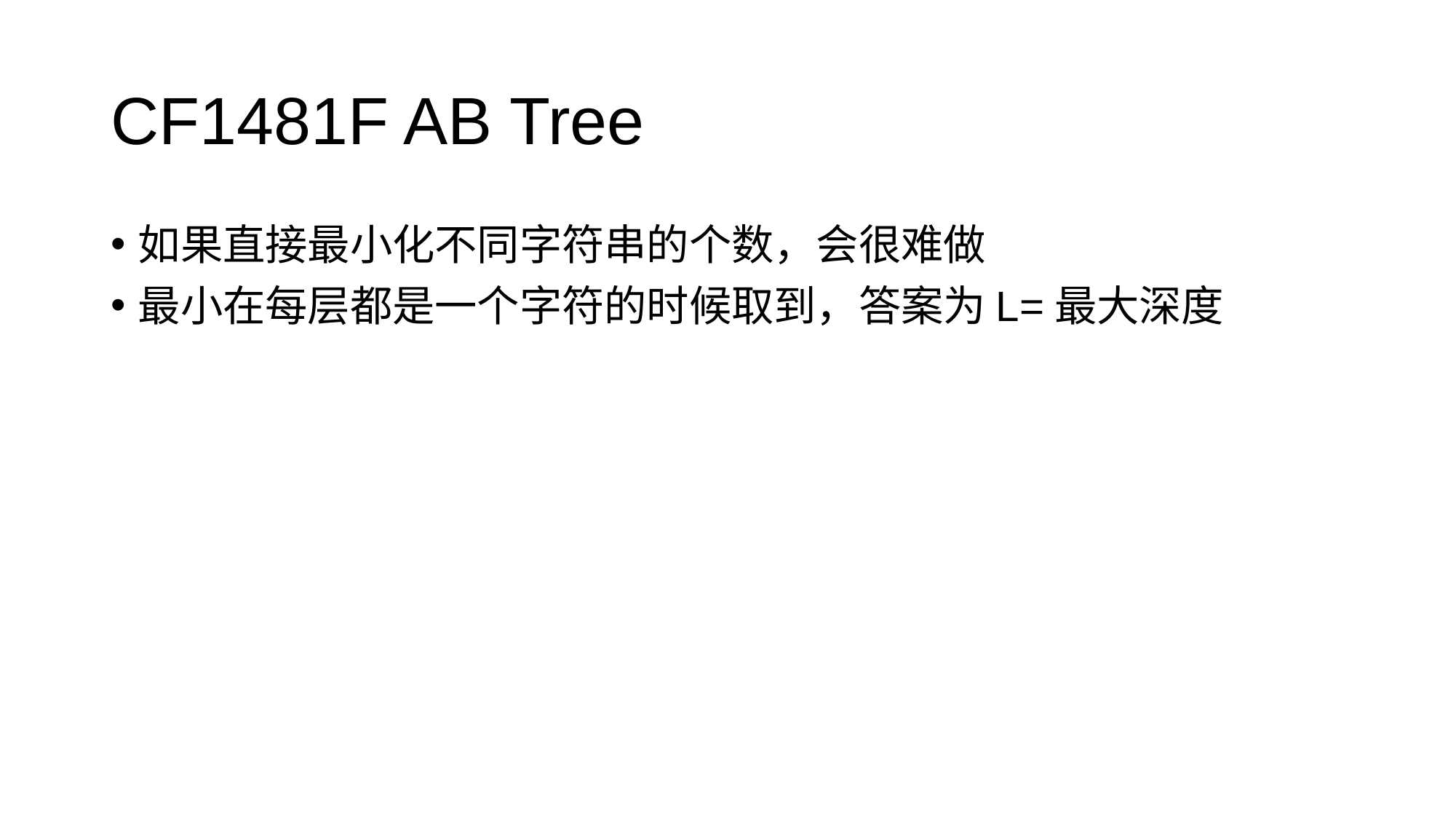

# CF1481F AB Tree
如果直接最小化不同字符串的个数，会很难做
最小在每层都是一个字符的时候取到，答案为L=最大深度